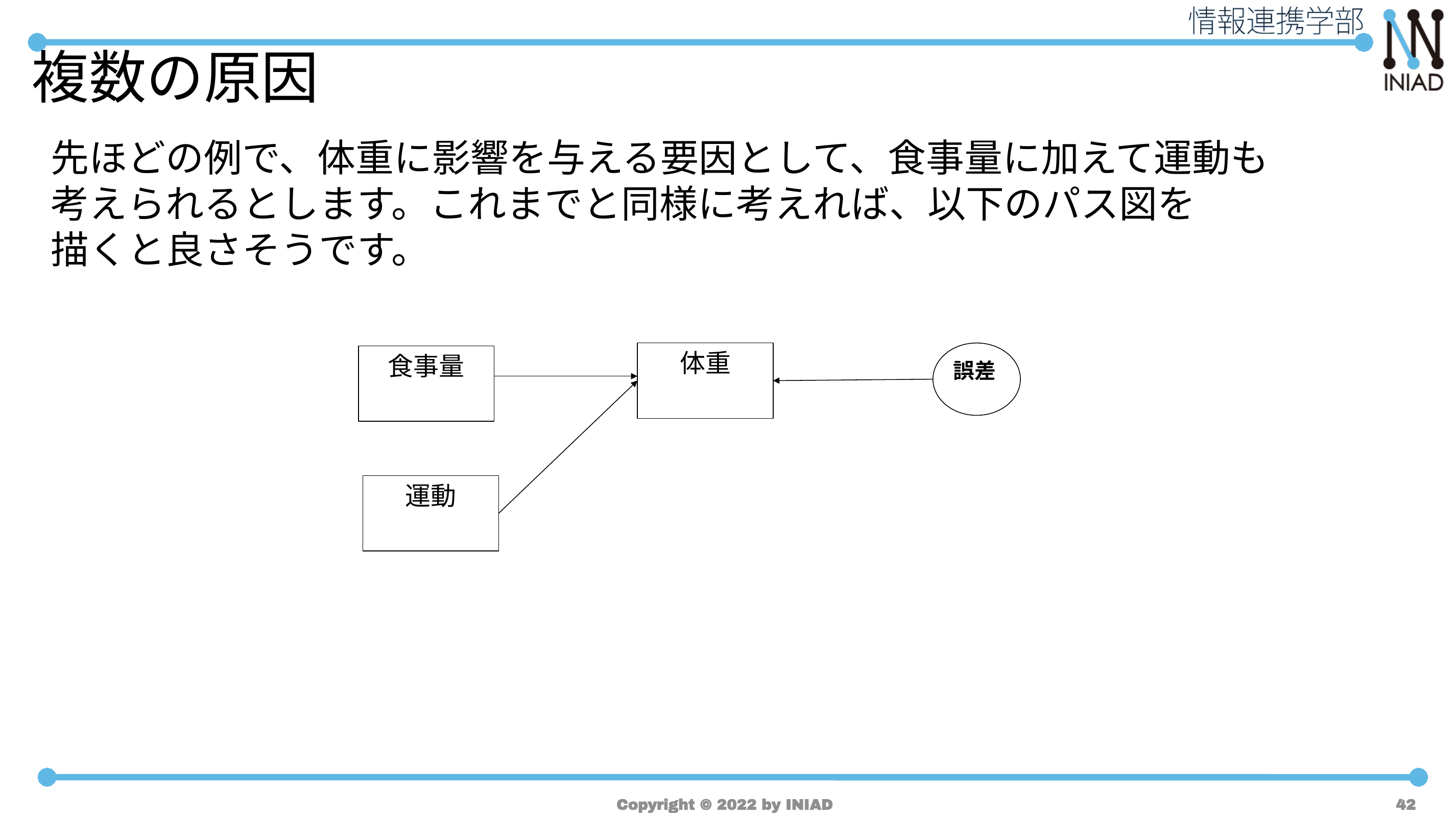

# 複数の原因
先ほどの例で、体重に影響を与える要因として、食事量に加えて運動も
考えられるとします。これまでと同様に考えれば、以下のパス図を
描くと良さそうです。
体重
誤差
食事量
運動
Copyright © 2022 by INIAD
42